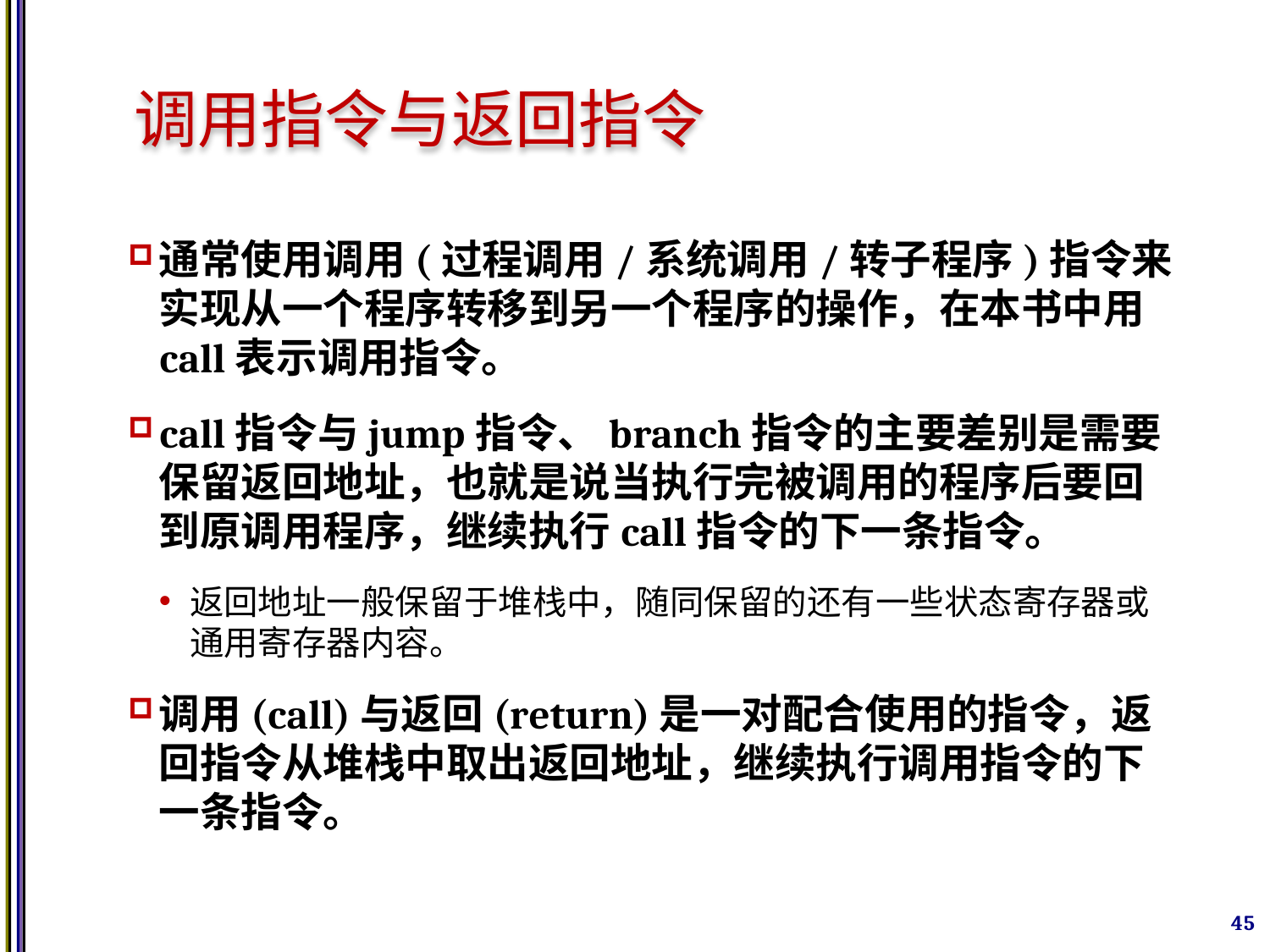

# 调用指令与返回指令
通常使用调用(过程调用/系统调用/转子程序)指令来实现从一个程序转移到另一个程序的操作，在本书中用call表示调用指令。
call指令与jump指令、branch指令的主要差别是需要保留返回地址，也就是说当执行完被调用的程序后要回到原调用程序，继续执行call指令的下一条指令。
返回地址一般保留于堆栈中，随同保留的还有一些状态寄存器或通用寄存器内容。
调用(call)与返回(return)是一对配合使用的指令，返回指令从堆栈中取出返回地址，继续执行调用指令的下一条指令。
45